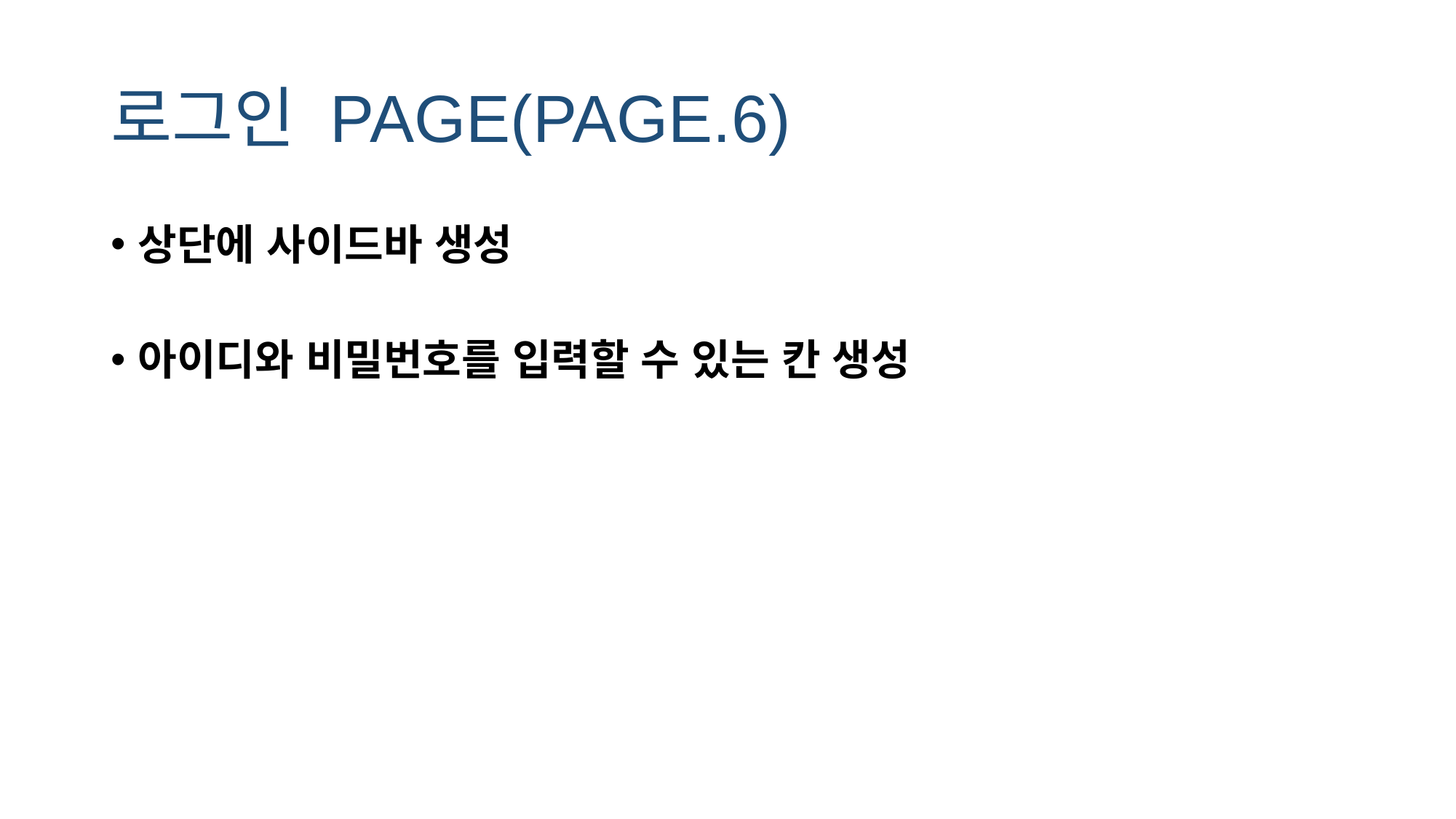

# 로그인 PAGE(PAGE.6)
상단에 사이드바 생성

아이디와 비밀번호를 입력할 수 있는 칸 생성